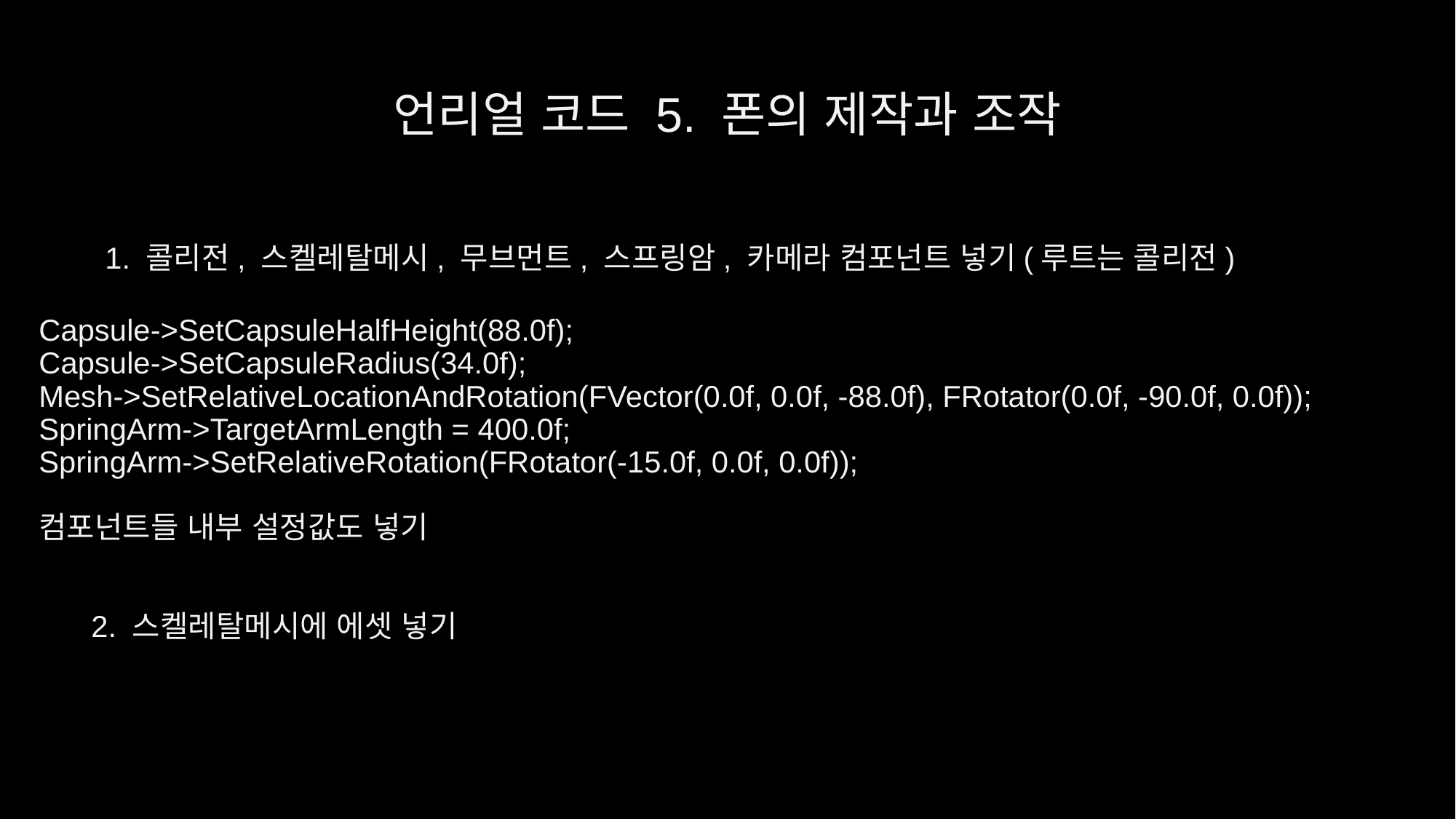

# 언리얼 코드 5. 폰의 제작과 조작
1. 콜리전, 스켈레탈메시, 무브먼트, 스프링암, 카메라 컴포넌트 넣기(루트는 콜리전)
Capsule->SetCapsuleHalfHeight(88.0f);
Capsule->SetCapsuleRadius(34.0f);
Mesh->SetRelativeLocationAndRotation(FVector(0.0f, 0.0f, -88.0f), FRotator(0.0f, -90.0f, 0.0f));
SpringArm->TargetArmLength = 400.0f;
SpringArm->SetRelativeRotation(FRotator(-15.0f, 0.0f, 0.0f));

컴포넌트들 내부 설정값도 넣기
2. 스켈레탈메시에 에셋 넣기